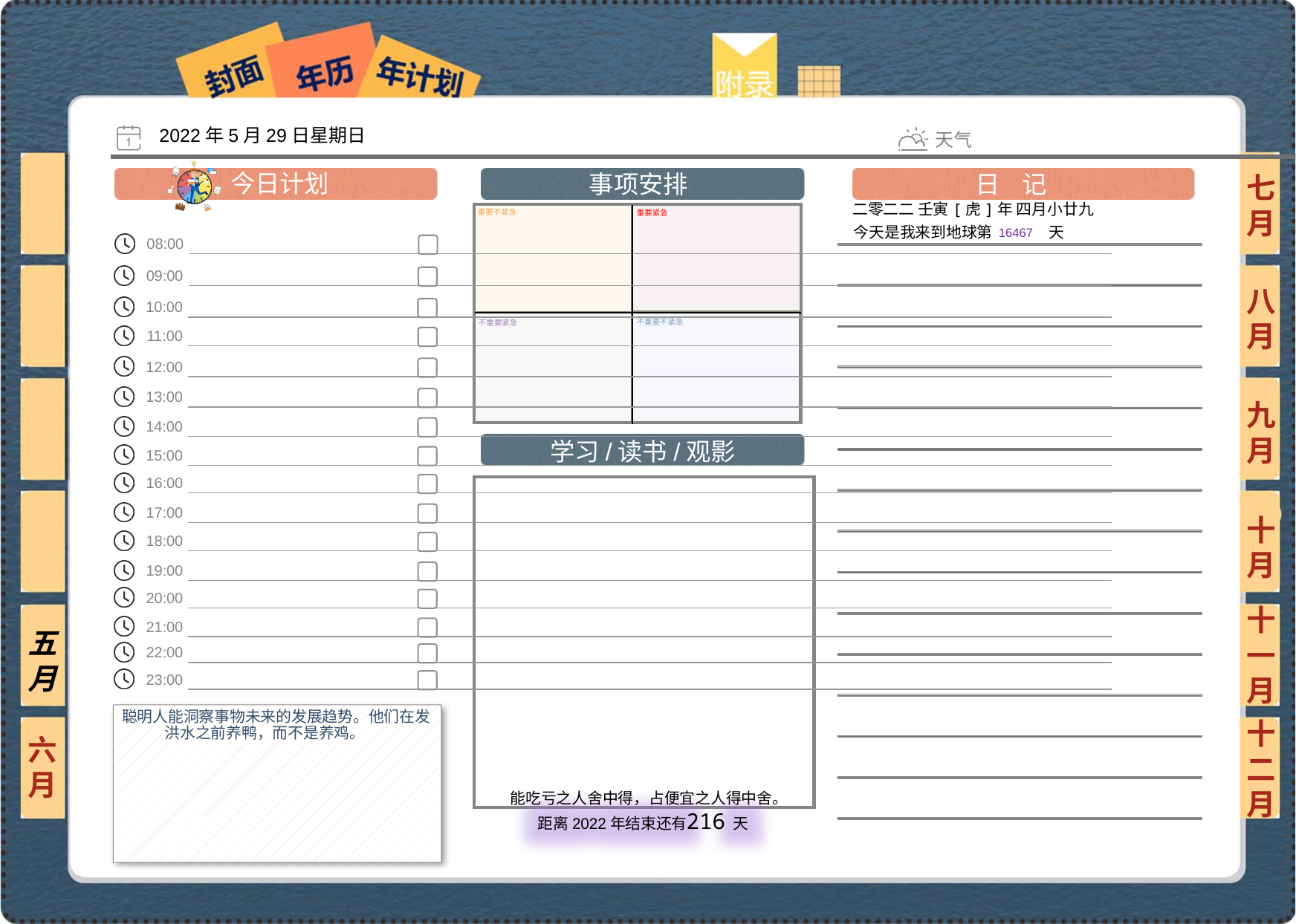

2022年5月29日星期日
七月
二零二二 壬寅[虎]年 四月小廿九
16467
八月
九月
十月
十一月
五月
聪明人能洞察事物未来的发展趋势。他们在发洪水之前养鸭，而不是养鸡。

六月
十二月
216
 能吃亏之人舍中得，占便宜之人得中舍。